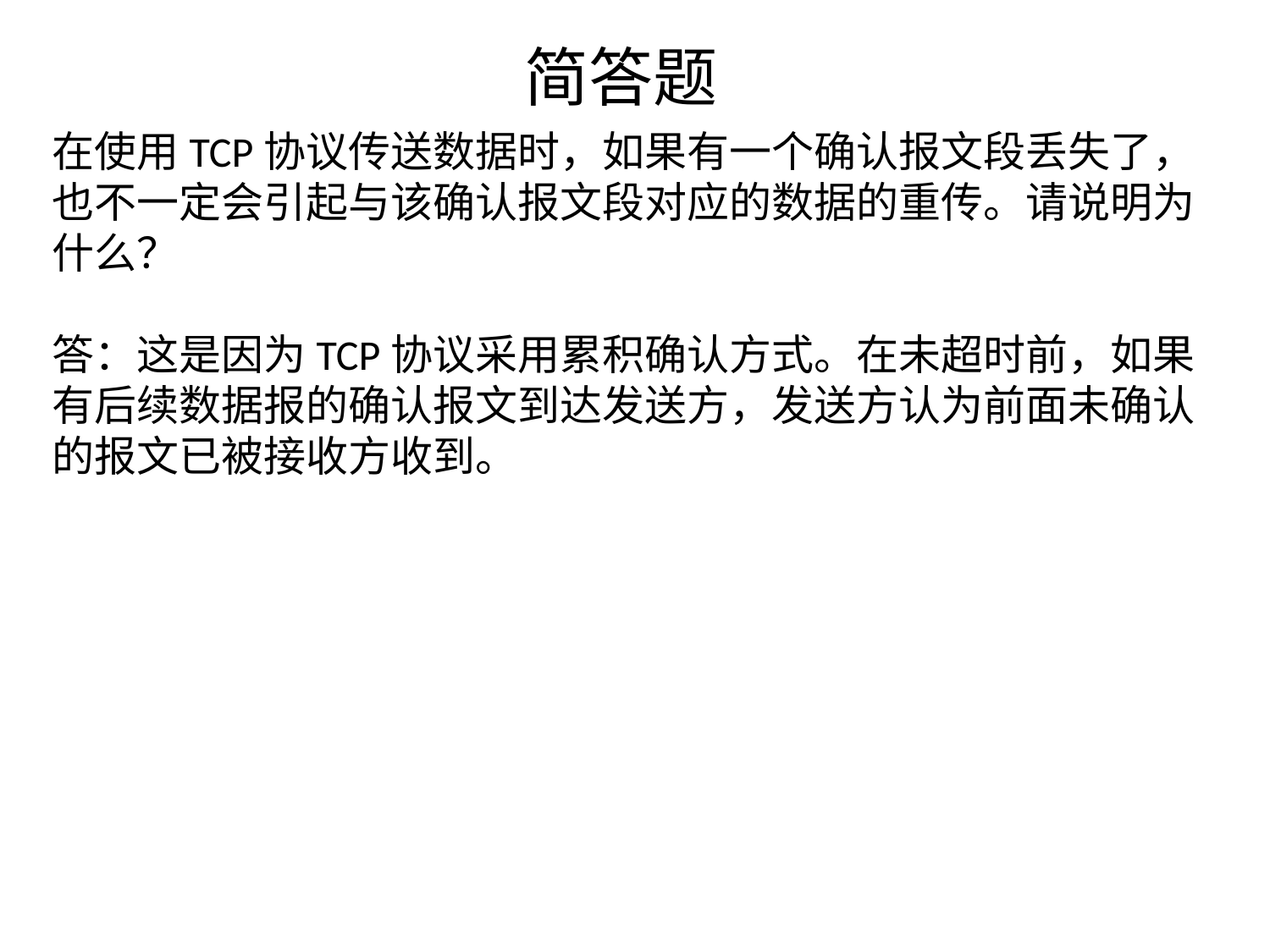

# 简答题
在使用TCP协议传送数据时，如果有一个确认报文段丢失了，也不一定会引起与该确认报文段对应的数据的重传。请说明为什么？

答：这是因为TCP协议采用累积确认方式。在未超时前，如果有后续数据报的确认报文到达发送方，发送方认为前面未确认的报文已被接收方收到。